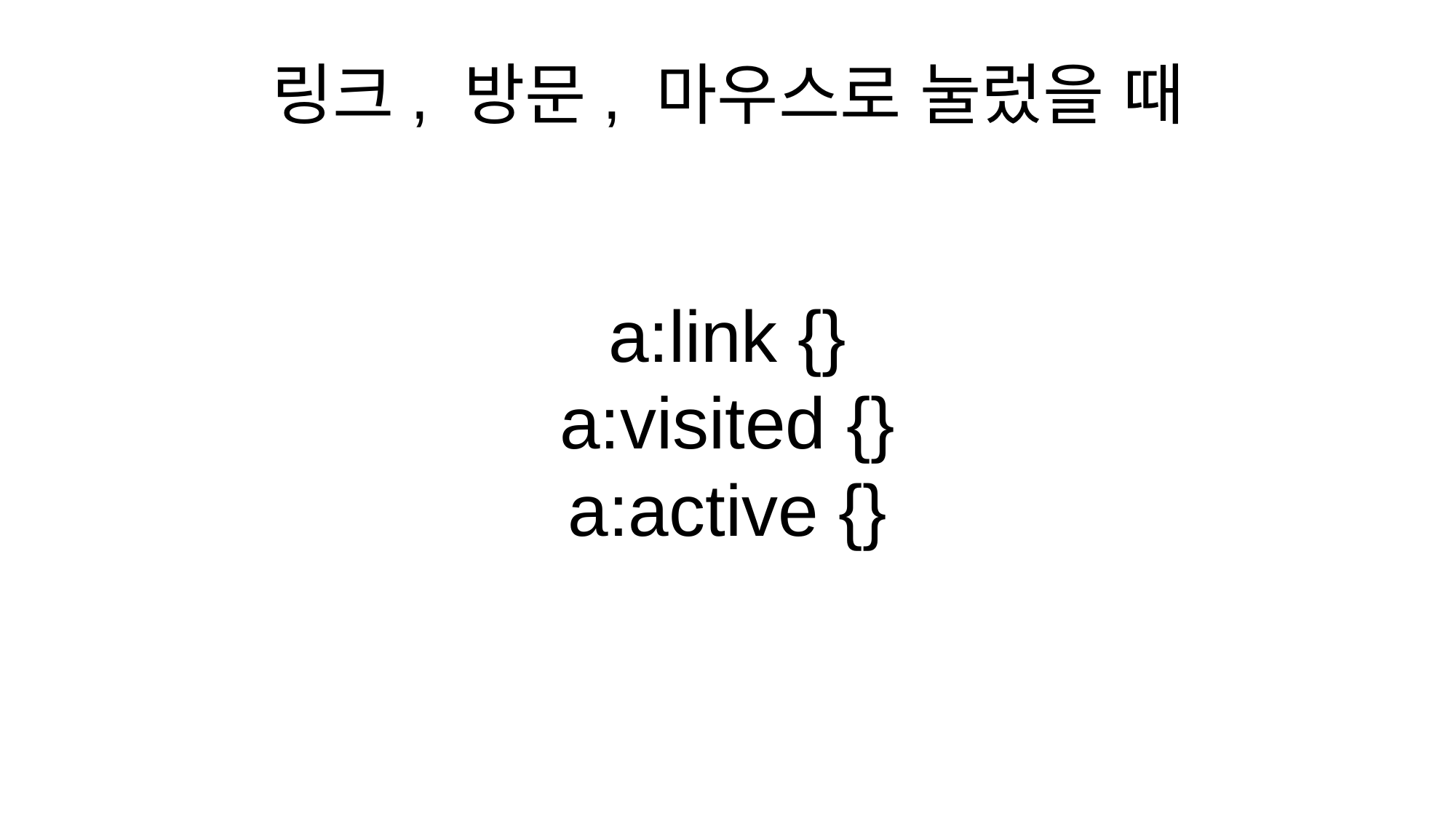

링크, 방문, 마우스로 눌렀을 때
a:link {}
a:visited {}
a:active {}